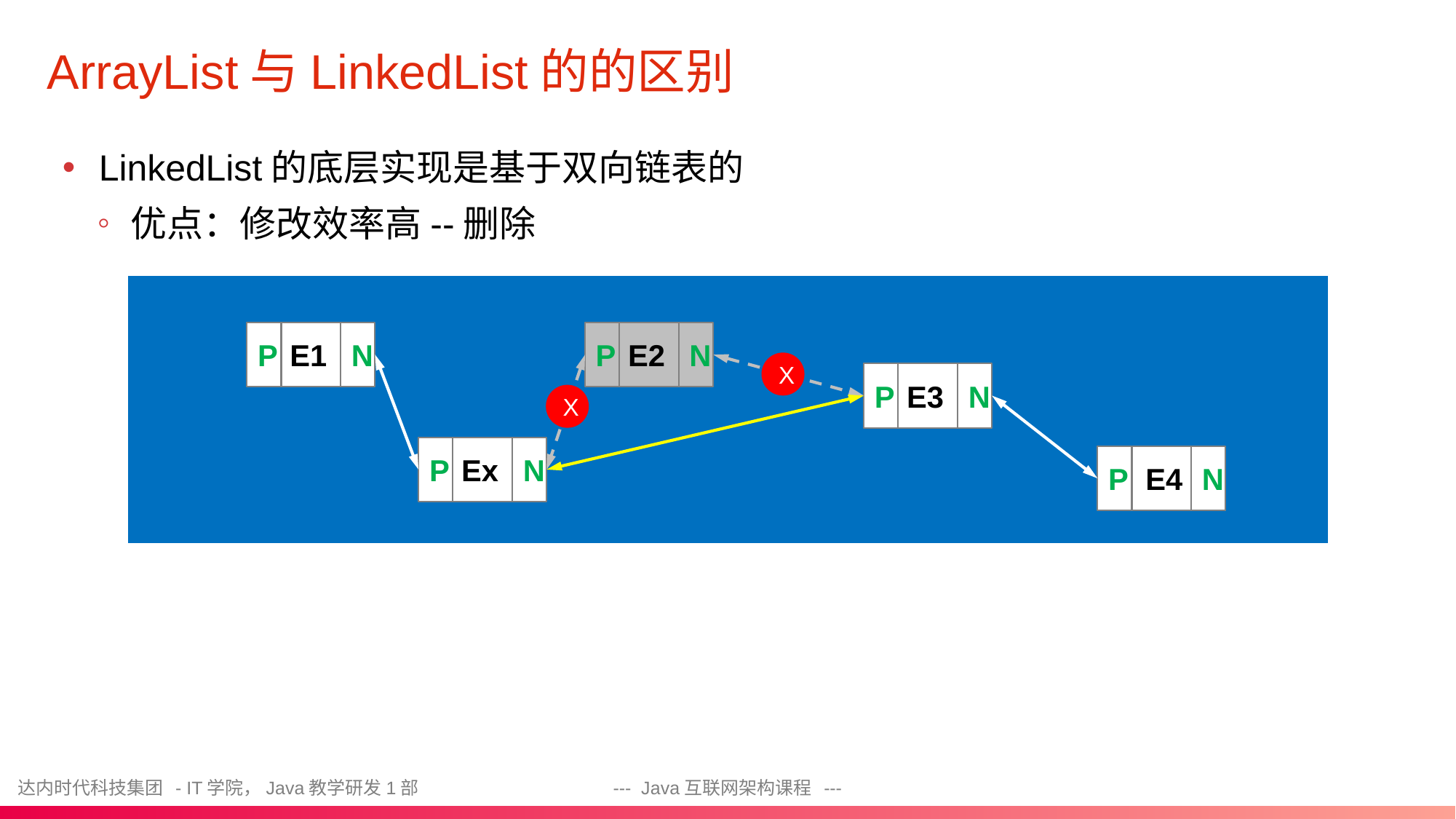

# ArrayList与LinkedList的的区别
LinkedList的底层实现是基于双向链表的
优点：修改效率高--删除

P
E1
N
P
E2
N
X
P
E3
N
X
P
Ex
N
P
E4
N